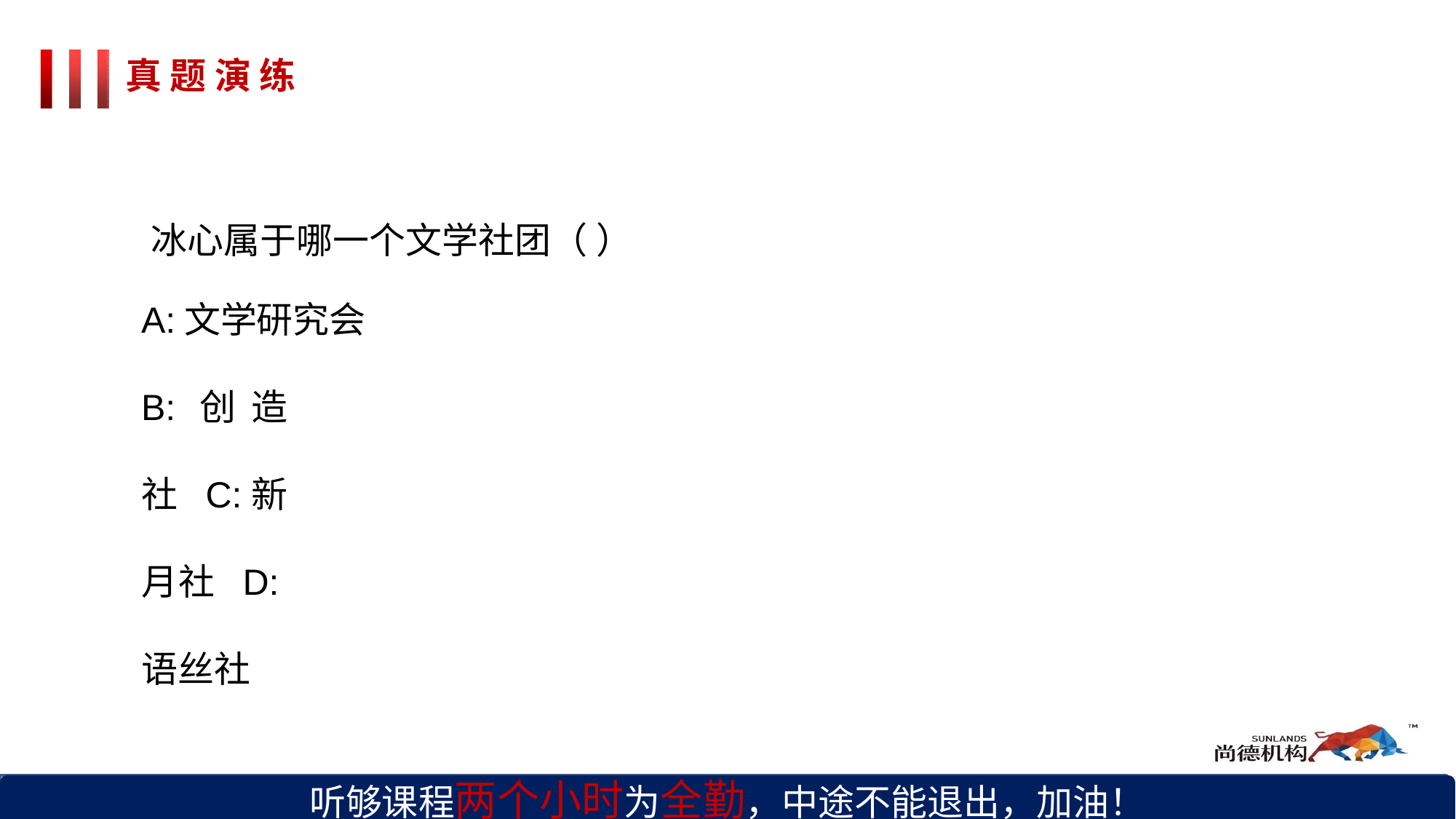

# 真 题 演 练
冰心属于哪一个文学社团（ ）

A:文学研究会
B:创造社  C:新月社  D:语丝社

听够课程两个小时为全勤，中途不能退出，加油！
59